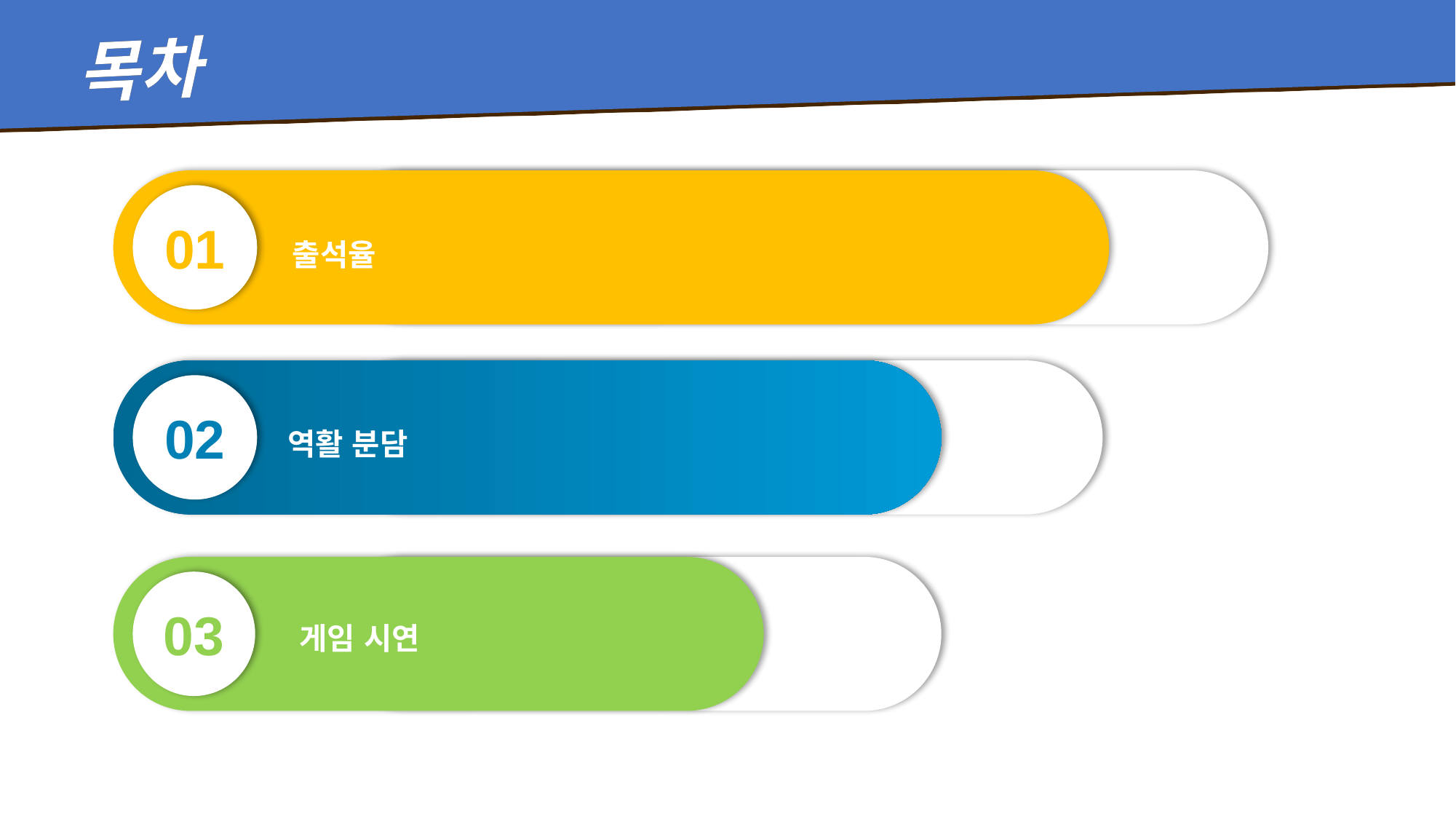

목차
목차

01
출석율

02
역활 분담

03
게임 시연